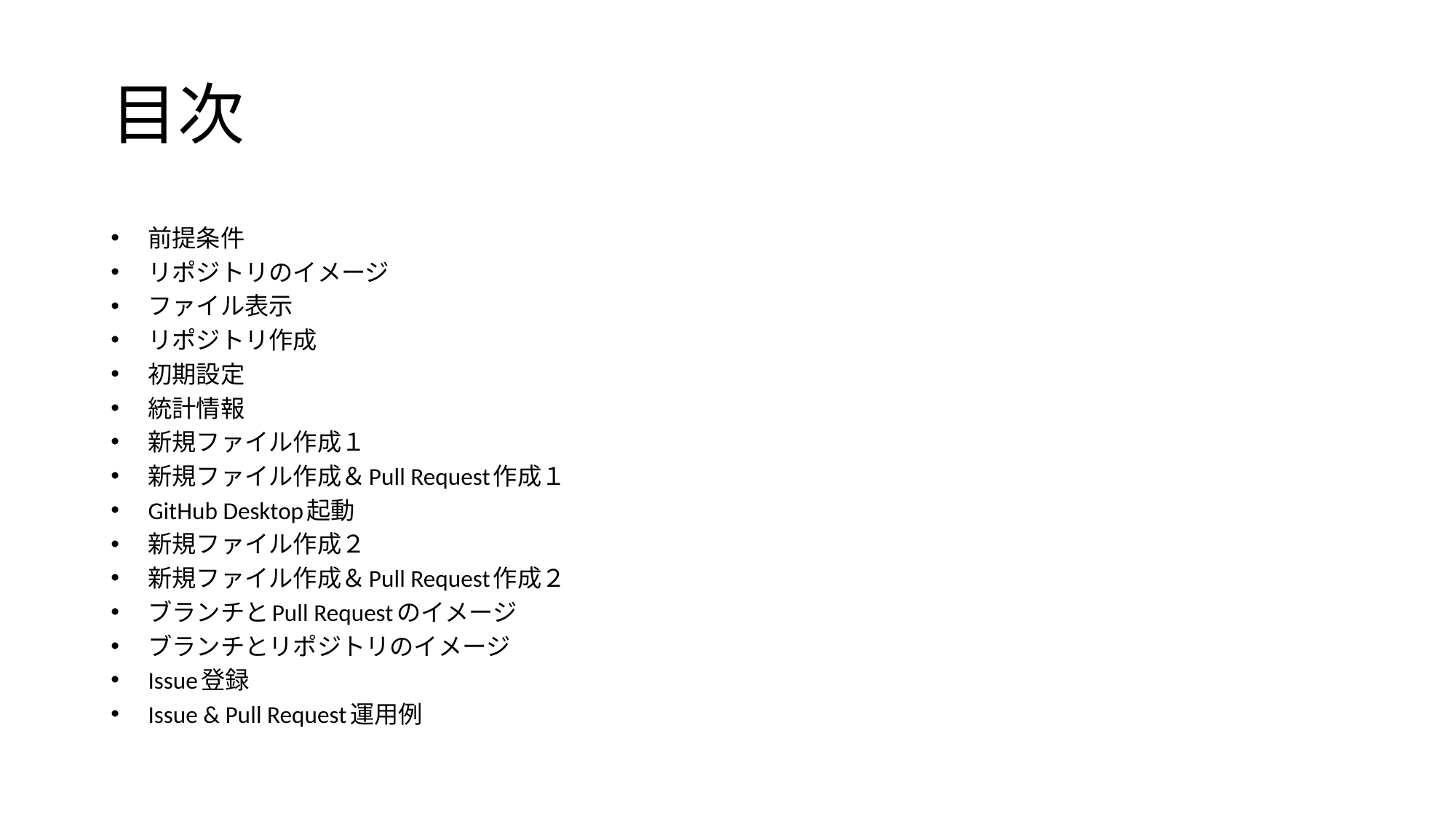

# 目次
前提条件
リポジトリのイメージ
ファイル表示
リポジトリ作成
初期設定
統計情報
新規ファイル作成１
新規ファイル作成＆Pull Request作成１
GitHub Desktop起動
新規ファイル作成２
新規ファイル作成＆Pull Request作成２
ブランチとPull Requestのイメージ
ブランチとリポジトリのイメージ
Issue登録
Issue & Pull Request運用例